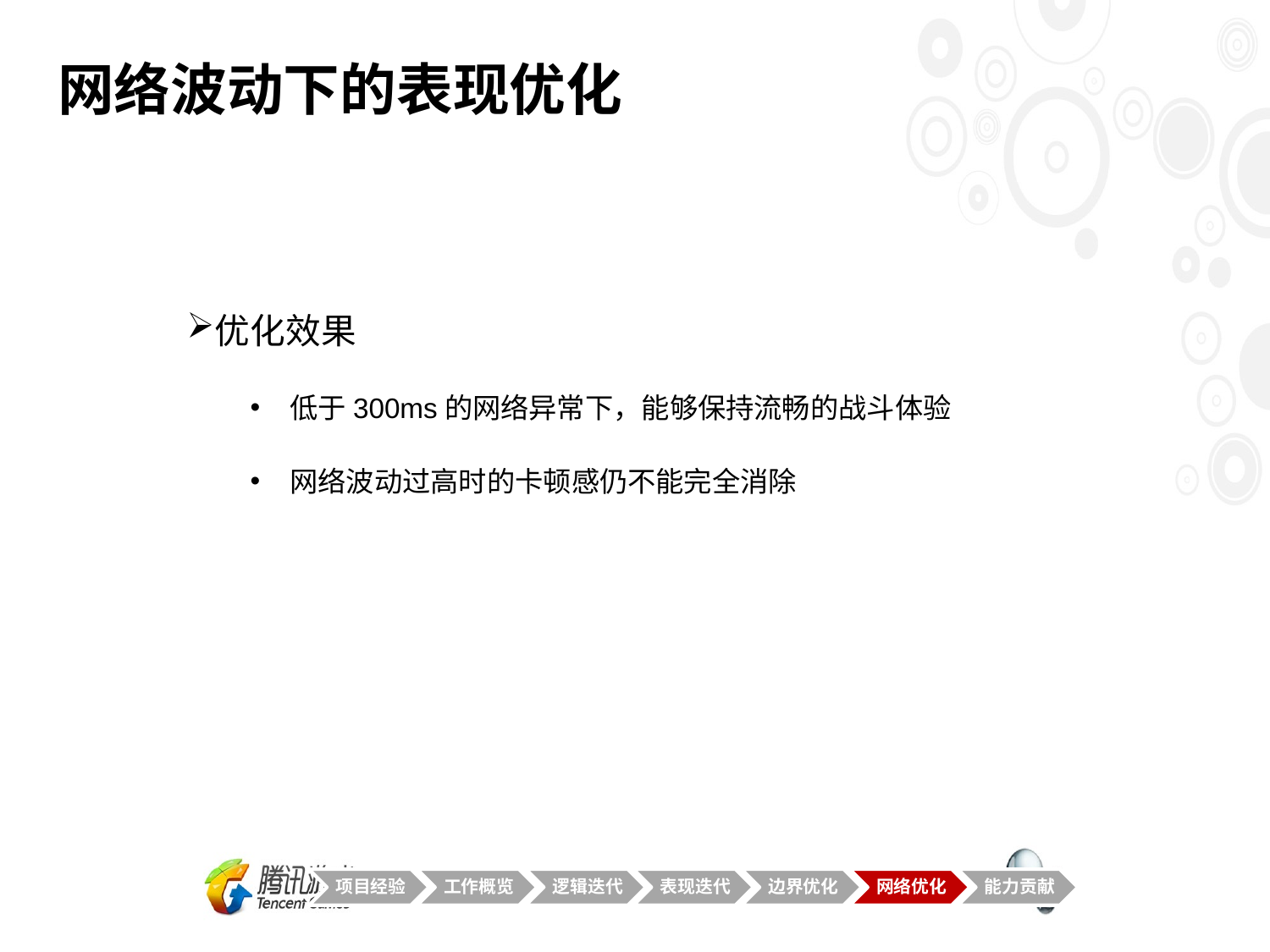

# 网络波动下的表现优化
优化效果
低于300ms的网络异常下，能够保持流畅的战斗体验
网络波动过高时的卡顿感仍不能完全消除
项目经验
工作概览
逻辑迭代
表现迭代
边界优化
网络优化
能力贡献